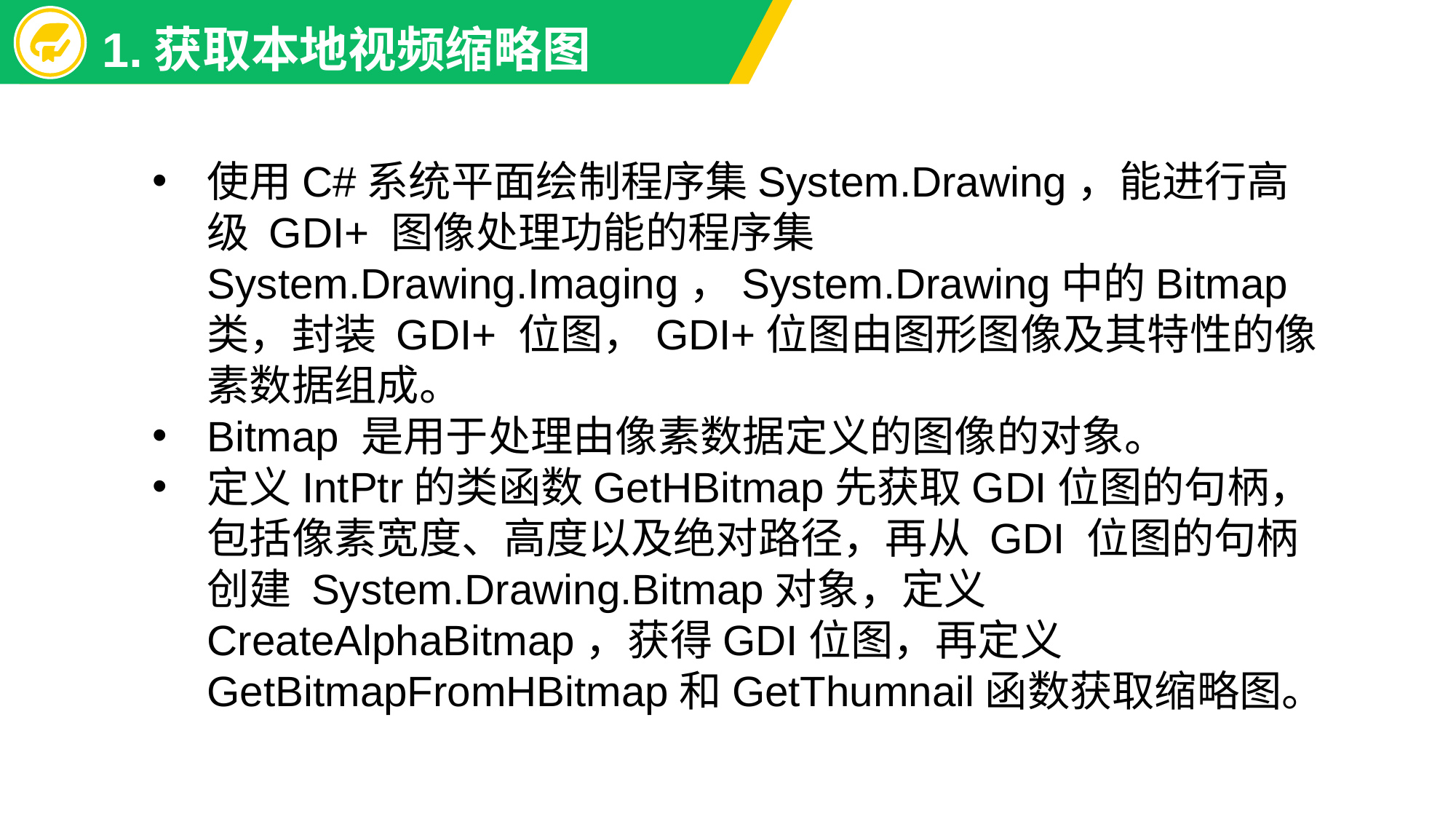

1.获取本地视频缩略图

使用C#系统平面绘制程序集System.Drawing，能进行高级 GDI+ 图像处理功能的程序集System.Drawing.Imaging，System.Drawing中的Bitmap类，封装 GDI+ 位图，GDI+位图由图形图像及其特性的像素数据组成。
Bitmap 是用于处理由像素数据定义的图像的对象。
定义IntPtr的类函数GetHBitmap先获取GDI位图的句柄，包括像素宽度、高度以及绝对路径，再从 GDI 位图的句柄创建 System.Drawing.Bitmap对象，定义CreateAlphaBitmap，获得GDI位图，再定义GetBitmapFromHBitmap和GetThumnail函数获取缩略图。